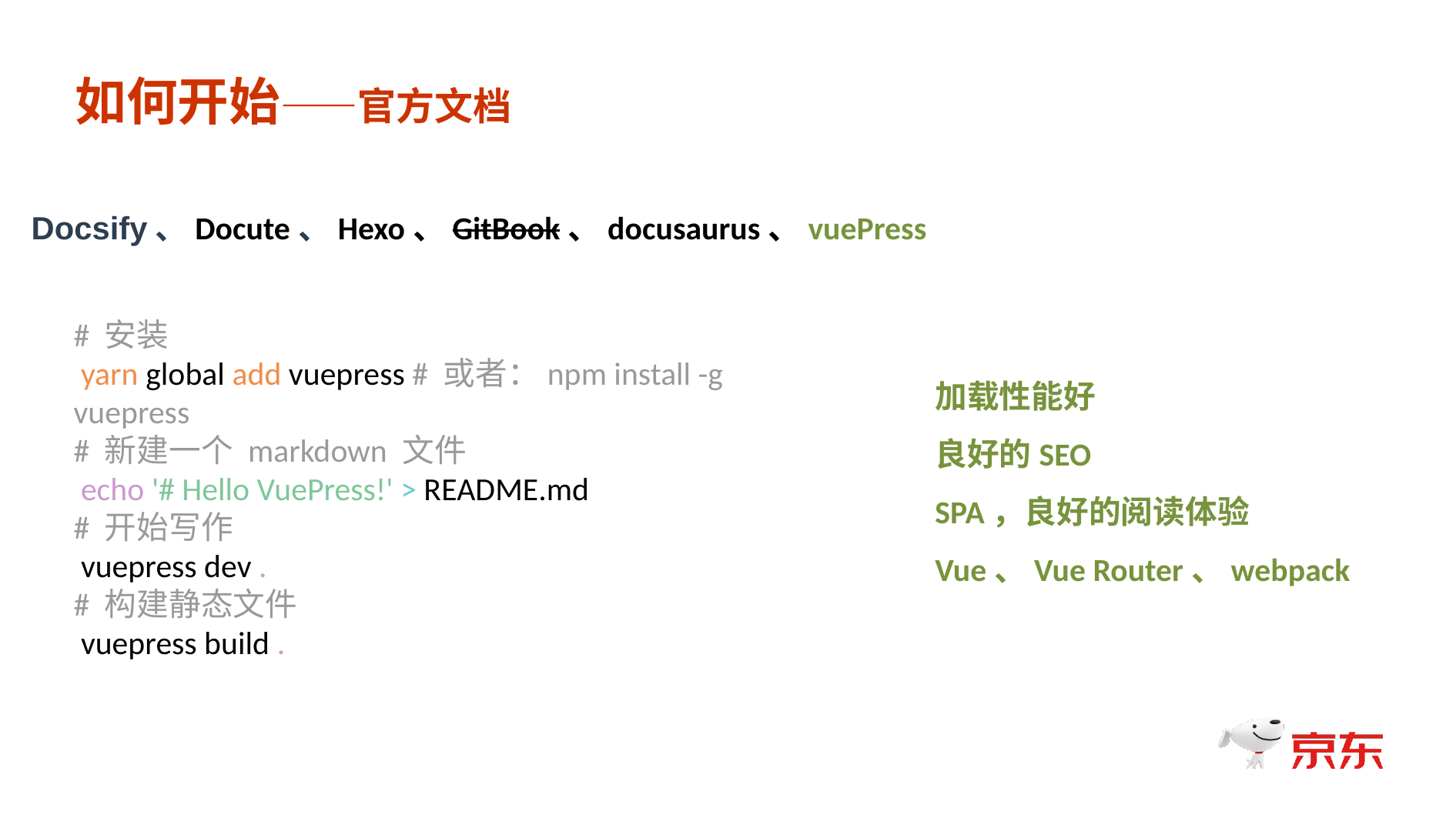

如何开始——官方文档
Docsify、Docute、Hexo、GitBook、docusaurus、vuePress
# 安装
 yarn global add vuepress # 或者：npm install -g vuepress
# 新建一个 markdown 文件
 echo '# Hello VuePress!' > README.md
# 开始写作
 vuepress dev .
# 构建静态文件
 vuepress build .
加载性能好
良好的SEO
SPA，良好的阅读体验
Vue、Vue Router、webpack